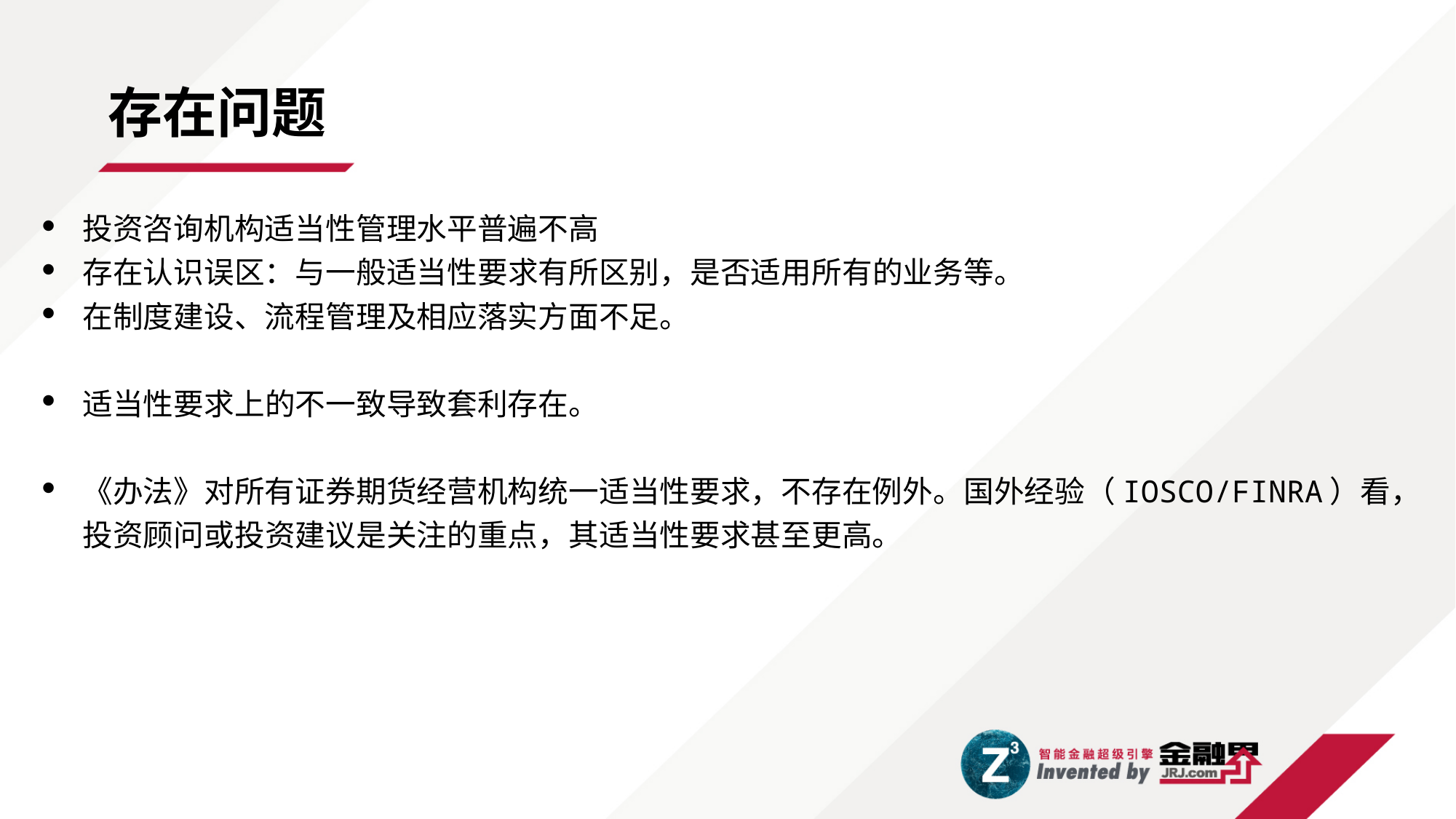

存在问题
投资咨询机构适当性管理水平普遍不高
存在认识误区：与一般适当性要求有所区别，是否适用所有的业务等。
在制度建设、流程管理及相应落实方面不足。

适当性要求上的不一致导致套利存在。

《办法》对所有证券期货经营机构统一适当性要求，不存在例外。国外经验（IOSCO/FINRA）看，投资顾问或投资建议是关注的重点，其适当性要求甚至更高。